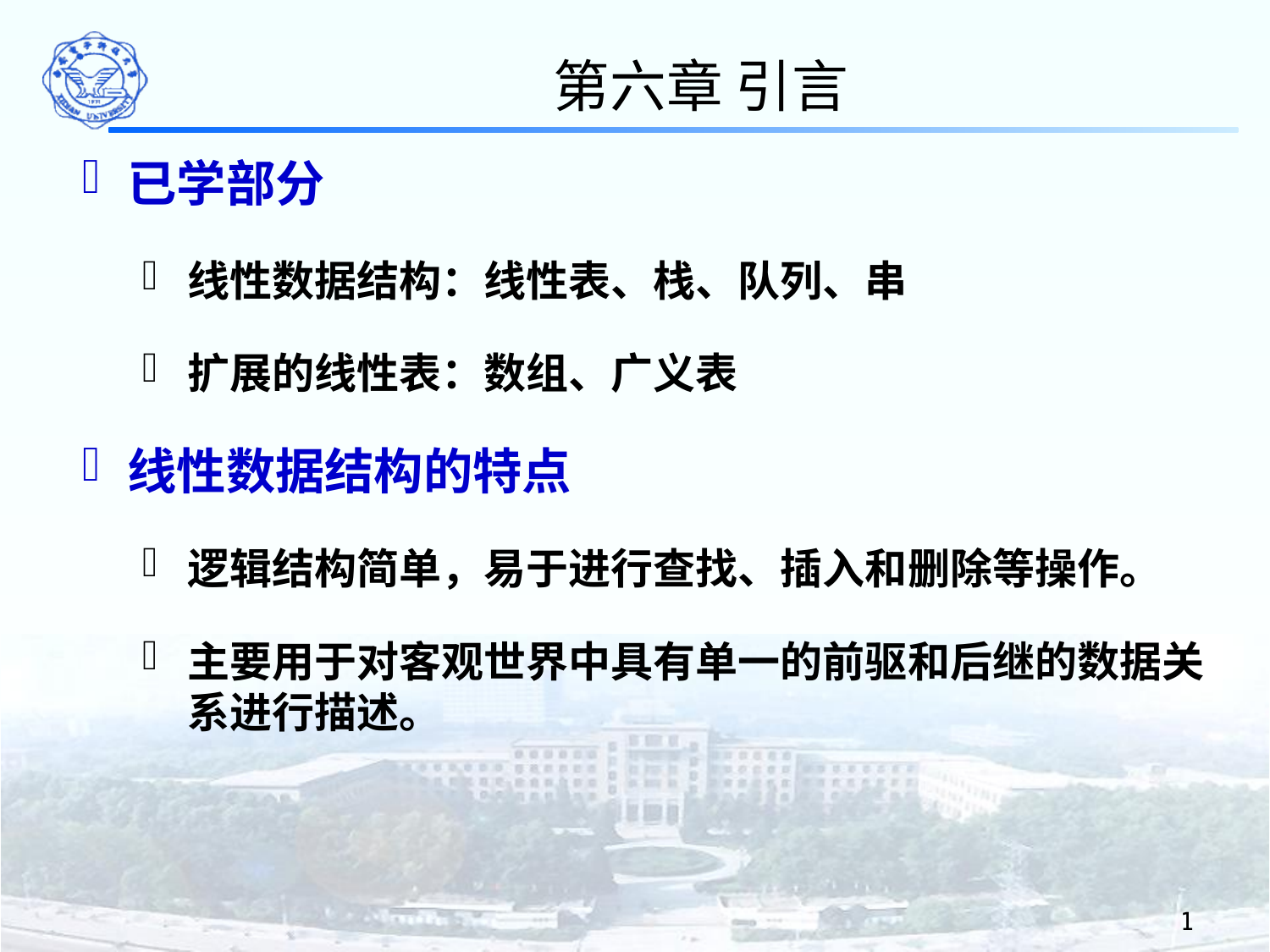

第六章 引言
已学部分
线性数据结构：线性表、栈、队列、串
扩展的线性表：数组、广义表
线性数据结构的特点
逻辑结构简单，易于进行查找、插入和删除等操作。
主要用于对客观世界中具有单一的前驱和后继的数据关系进行描述。
1